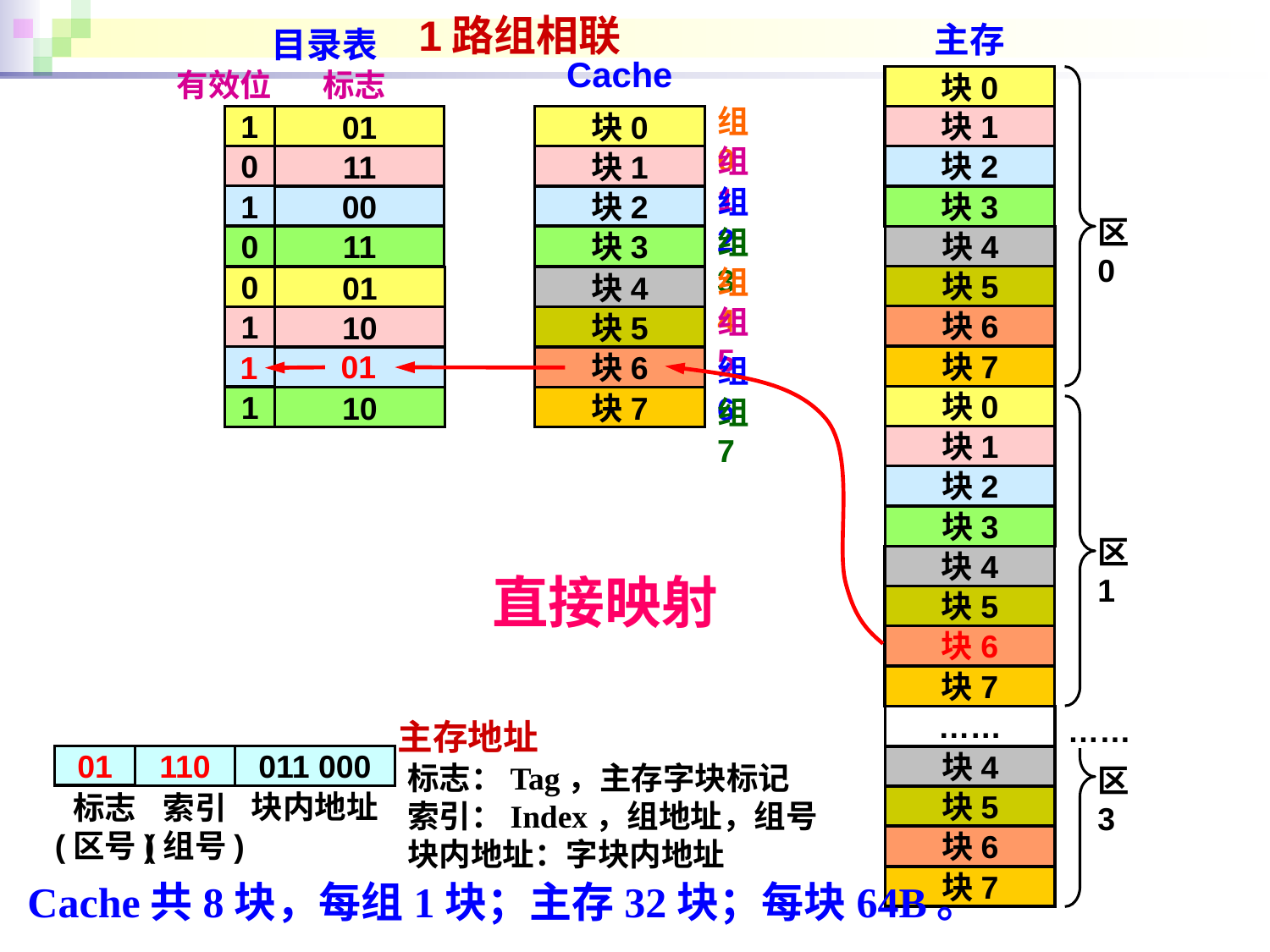

1路组相联
主存
目录表
Cache
有效位
标志

块0
组0
1
块1
01
块0
组1
0
块2
11
块1
组2
1
00
块2
块3
区0
组3
0
11
块3
块4
组4
块5
0
01
块4
组5
块6
1
10
块5
组6
块7
0
00
块6
01
1

组7
块0
1
10
块7

块1
块2
块3
区1
块4
直接映射
块5
块6
块7
……
……
主存地址

01
110
011 000
块4
标志：Tag，主存字块标记
索引：Index，组地址，组号
块内地址：字块内地址
区3
标志
(区号)
索引
(组号)
块内地址
块5
块6
Cache共8块，每组1块；主存32块；每块64B。
块7